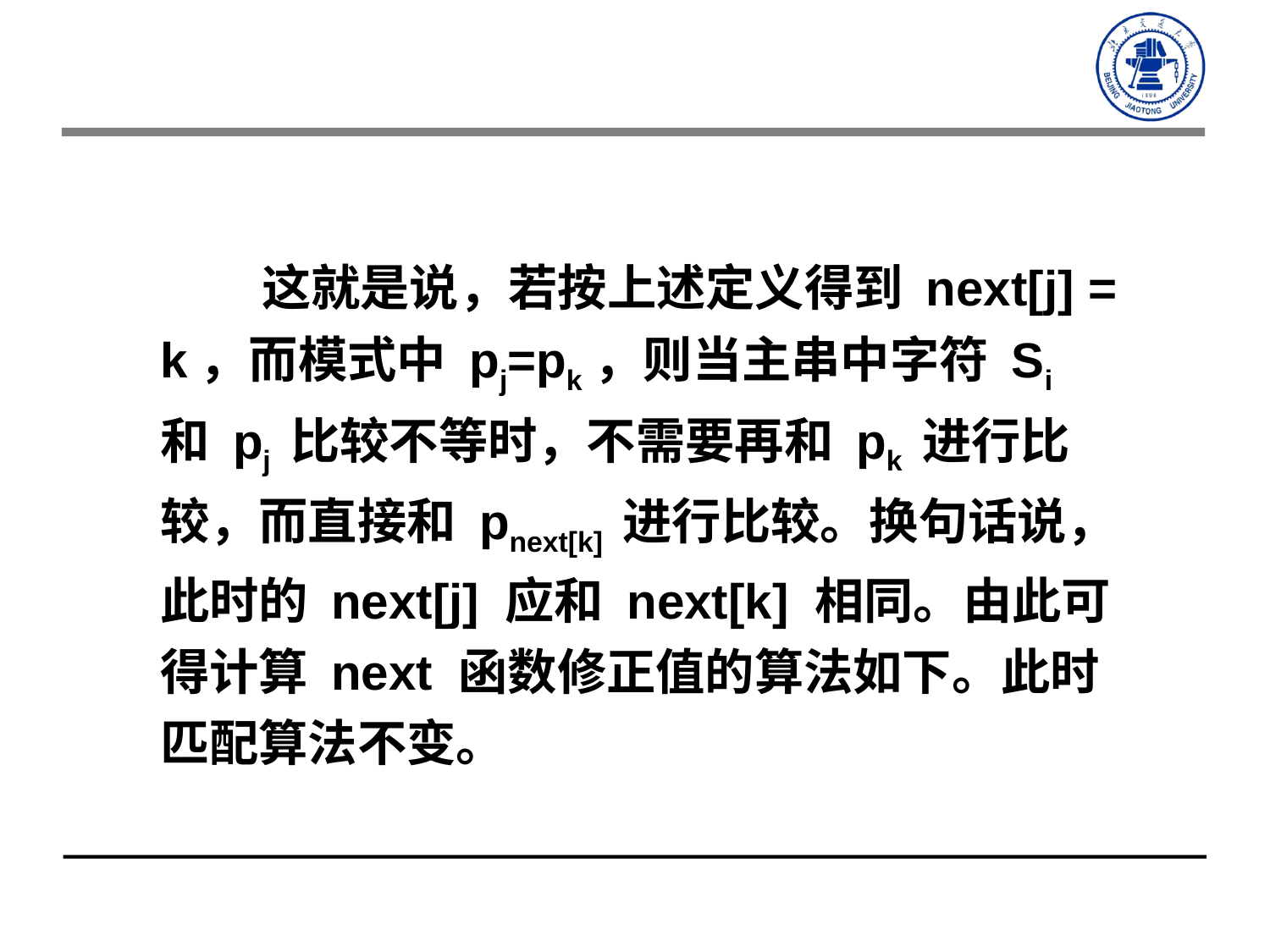

这就是说，若按上述定义得到 next[j] = k，而模式中 pj=pk，则当主串中字符 Si 和 pj 比较不等时，不需要再和 pk 进行比较，而直接和 pnext[k] 进行比较。换句话说，此时的 next[j] 应和 next[k] 相同。由此可得计算 next 函数修正值的算法如下。此时匹配算法不变。